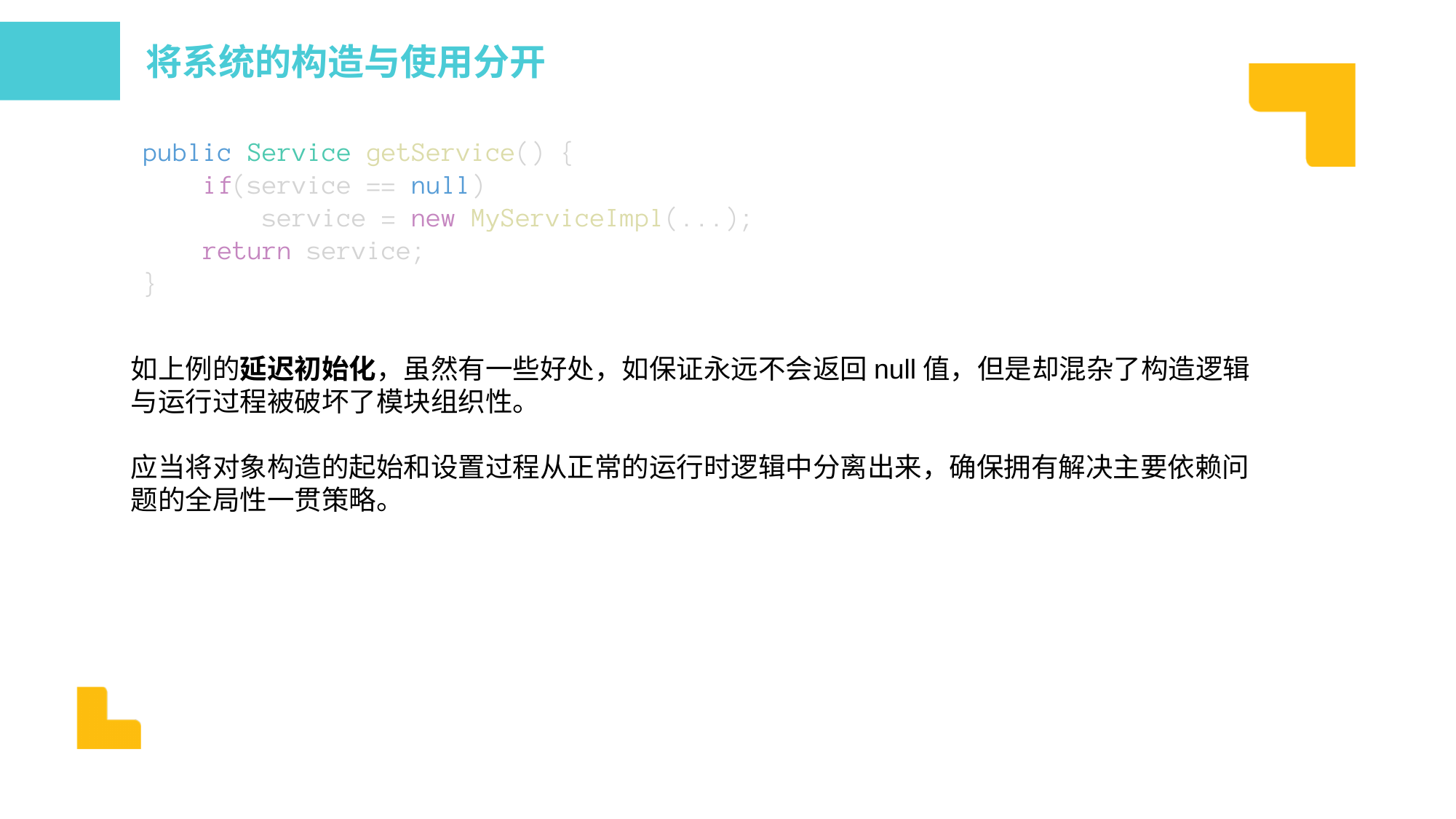

将系统的构造与使用分开
public Service getService() {
    if(service == null)
        service = new MyServiceImpl(...);
    return service;
}
如上例的延迟初始化，虽然有一些好处，如保证永远不会返回null值，但是却混杂了构造逻辑与运行过程被破坏了模块组织性。

应当将对象构造的起始和设置过程从正常的运行时逻辑中分离出来，确保拥有解决主要依赖问题的全局性一贯策略。